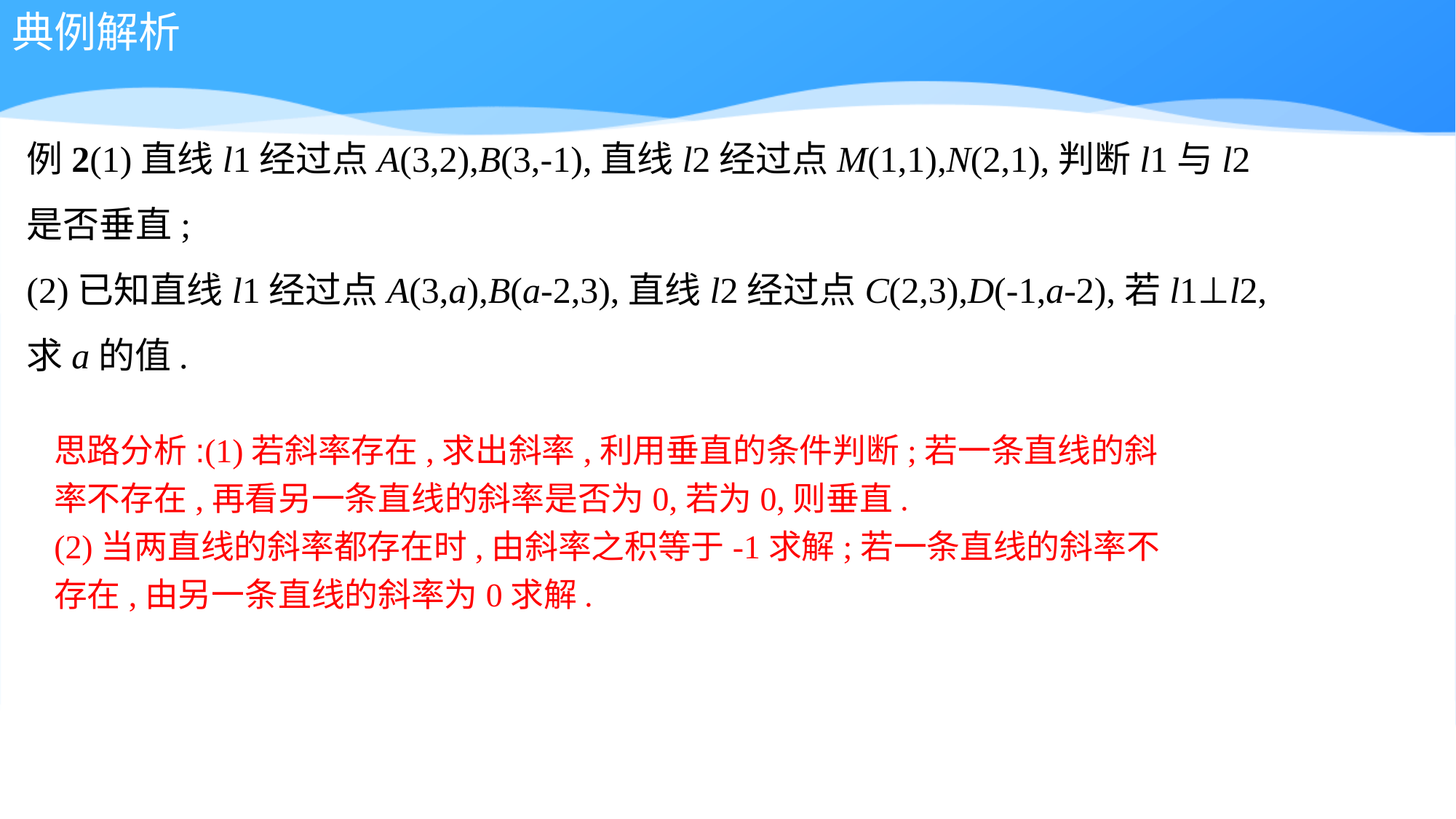

典例解析
例2(1)直线l1经过点A(3,2),B(3,-1),直线l2经过点M(1,1),N(2,1),判断l1与l2是否垂直;
(2)已知直线l1经过点A(3,a),B(a-2,3),直线l2经过点C(2,3),D(-1,a-2),若l1⊥l2,求a的值.
思路分析:(1)若斜率存在,求出斜率,利用垂直的条件判断;若一条直线的斜率不存在,再看另一条直线的斜率是否为0,若为0,则垂直.
(2)当两直线的斜率都存在时,由斜率之积等于-1求解;若一条直线的斜率不存在,由另一条直线的斜率为0求解.